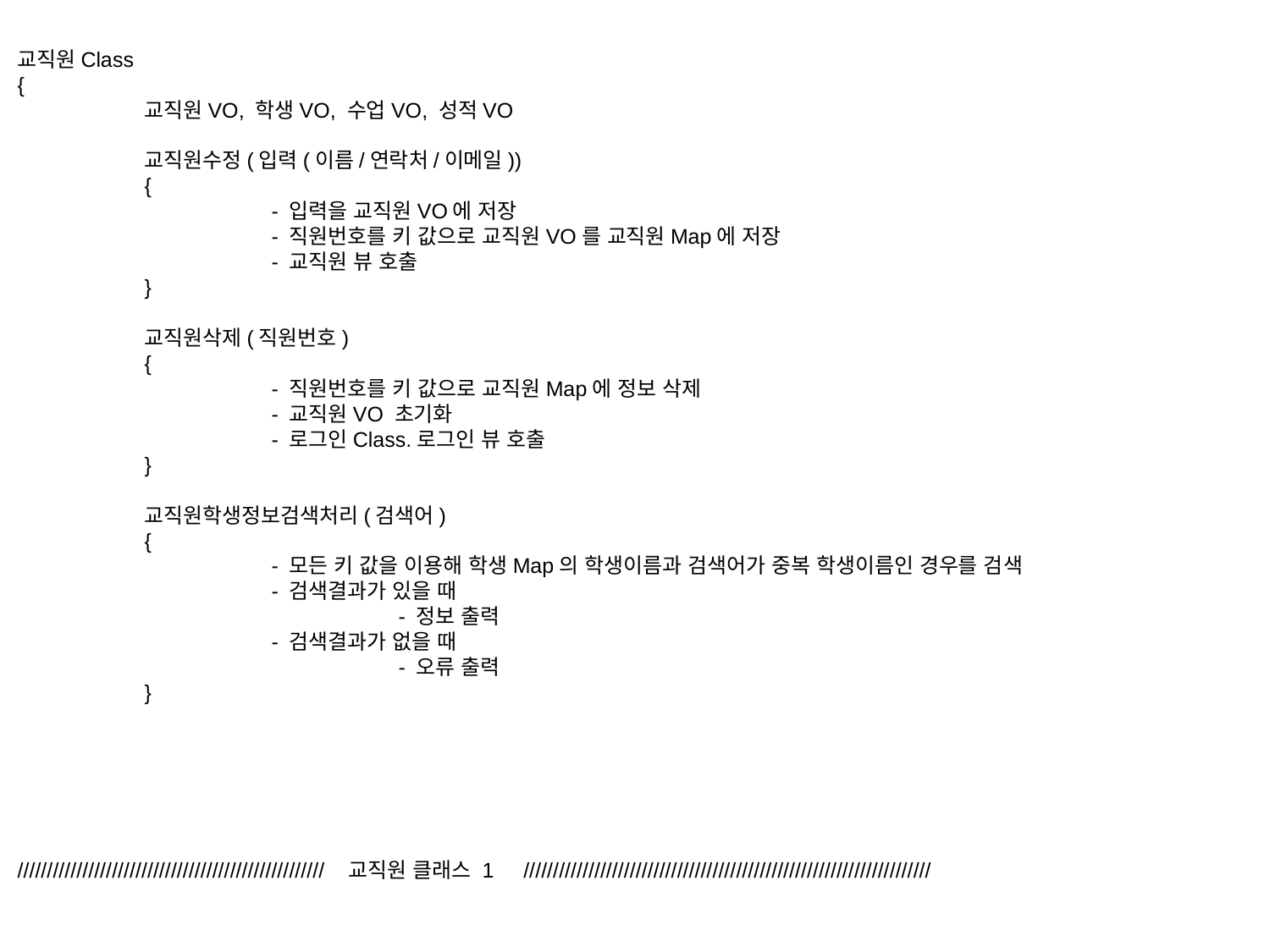

교직원Class
{
	교직원VO, 학생VO, 수업VO, 성적VO

	교직원수정(입력(이름/연락처/이메일))
	{
		- 입력을 교직원VO에 저장
		- 직원번호를 키 값으로 교직원VO를 교직원Map에 저장
		- 교직원 뷰 호출
	}

	교직원삭제(직원번호)
	{
		- 직원번호를 키 값으로 교직원Map에 정보 삭제
		- 교직원VO 초기화
		- 로그인Class.로그인 뷰 호출
	}

	교직원학생정보검색처리(검색어)
	{
		- 모든 키 값을 이용해 학생Map의 학생이름과 검색어가 중복 학생이름인 경우를 검색
		- 검색결과가 있을 때
			- 정보 출력
		- 검색결과가 없을 때
			- 오류 출력
	}

////////////////////////////////////////////////////   교직원 클래스 1     /////////////////////////////////////////////////////////////////////